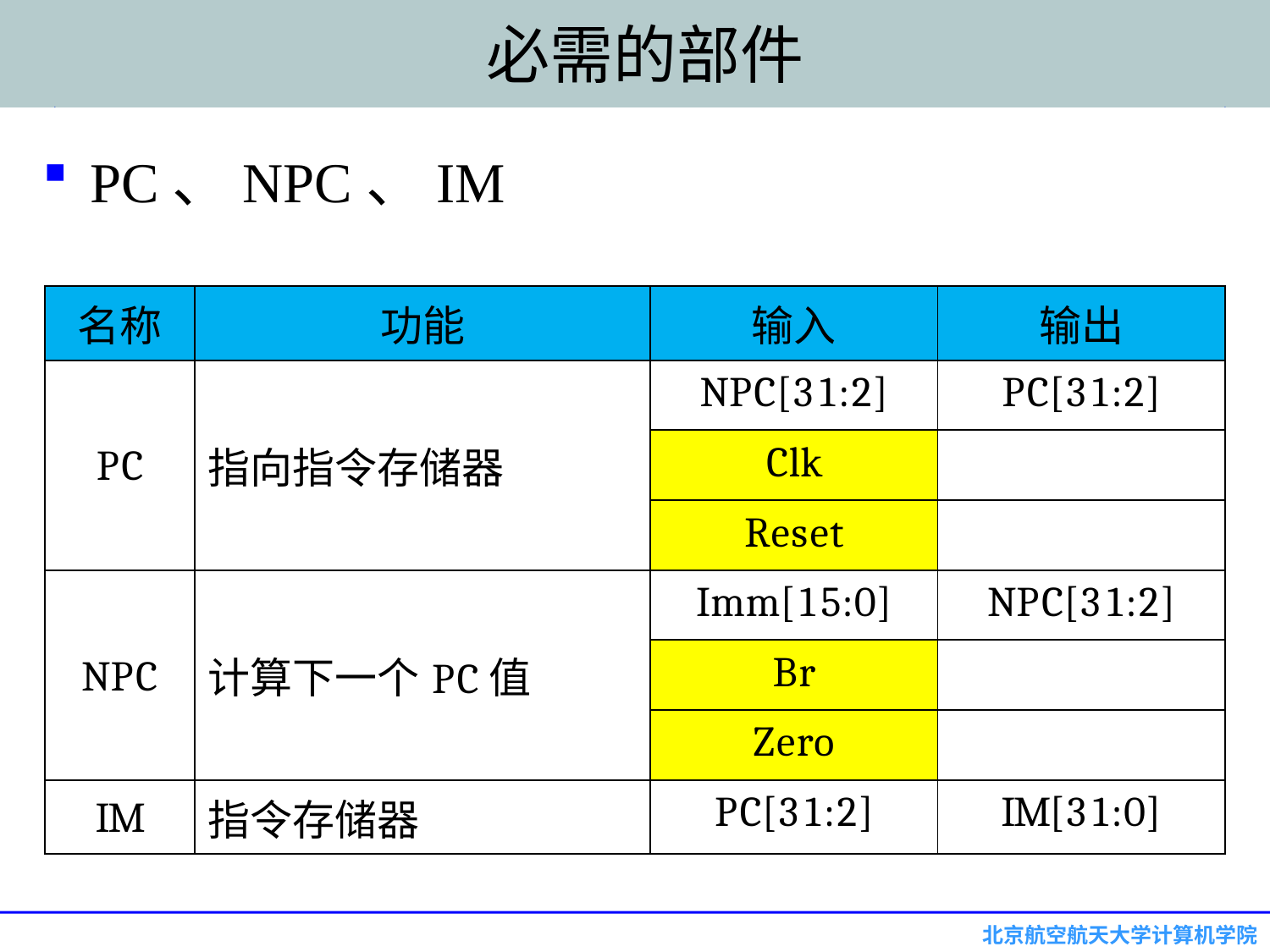

# 必需的部件
PC、NPC、IM
| 名称 | 功能 | 输入 | 输出 |
| --- | --- | --- | --- |
| PC | 指向指令存储器 | NPC[31:2] | PC[31:2] |
|  |  | Clk |  |
|  |  | Reset |  |
| NPC | 计算下一个PC值 | Imm[15:0] | NPC[31:2] |
|  |  | Br |  |
|  |  | Zero |  |
| IM | 指令存储器 | PC[31:2] | IM[31:0] |